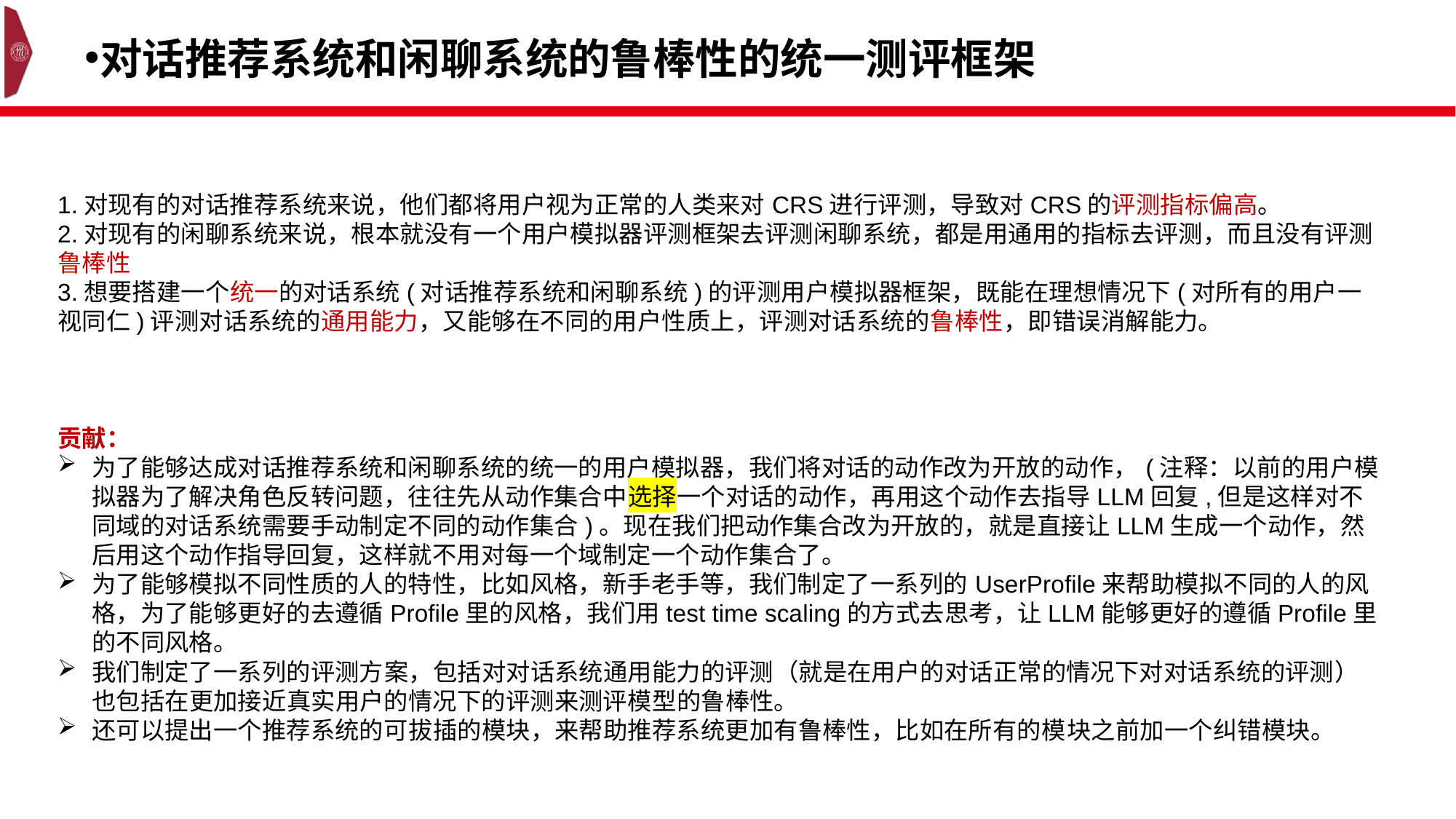

对话推荐系统和闲聊系统的鲁棒性的统一测评框架
1.对现有的对话推荐系统来说，他们都将用户视为正常的人类来对CRS进行评测，导致对CRS的评测指标偏高。
2.对现有的闲聊系统来说，根本就没有一个用户模拟器评测框架去评测闲聊系统，都是用通用的指标去评测，而且没有评测鲁棒性
3.想要搭建一个统一的对话系统(对话推荐系统和闲聊系统)的评测用户模拟器框架，既能在理想情况下(对所有的用户一视同仁)评测对话系统的通用能力，又能够在不同的用户性质上，评测对话系统的鲁棒性，即错误消解能力。

贡献：
为了能够达成对话推荐系统和闲聊系统的统一的用户模拟器，我们将对话的动作改为开放的动作，(注释：以前的用户模拟器为了解决角色反转问题，往往先从动作集合中选择一个对话的动作，再用这个动作去指导LLM回复,但是这样对不同域的对话系统需要手动制定不同的动作集合)。现在我们把动作集合改为开放的，就是直接让LLM生成一个动作，然后用这个动作指导回复，这样就不用对每一个域制定一个动作集合了。
为了能够模拟不同性质的人的特性，比如风格，新手老手等，我们制定了一系列的UserProfile来帮助模拟不同的人的风格，为了能够更好的去遵循Profile里的风格，我们用test time scaling的方式去思考，让LLM能够更好的遵循Profile里的不同风格。
我们制定了一系列的评测方案，包括对对话系统通用能力的评测（就是在用户的对话正常的情况下对对话系统的评测）也包括在更加接近真实用户的情况下的评测来测评模型的鲁棒性。
还可以提出一个推荐系统的可拔插的模块，来帮助推荐系统更加有鲁棒性，比如在所有的模块之前加一个纠错模块。